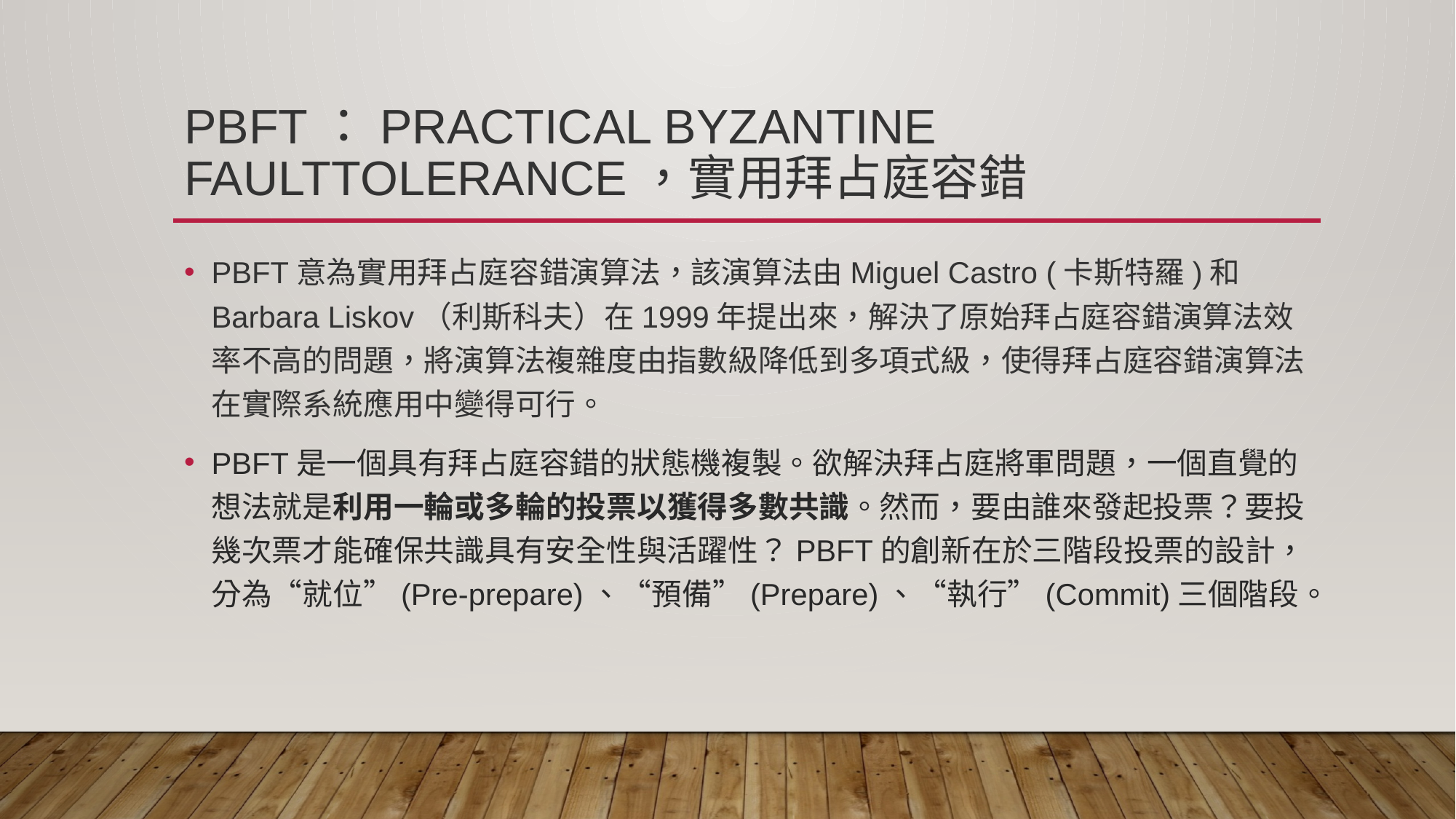

# PBFT：Practical Byzantine FaultTolerance，實用拜占庭容錯
PBFT意為實用拜占庭容錯演算法，該演算法由Miguel Castro (卡斯特羅)和Barbara Liskov（利斯科夫）在1999年提出來，解決了原始拜占庭容錯演算法效率不高的問題，將演算法複雜度由指數級降低到多項式級，使得拜占庭容錯演算法在實際系統應用中變得可行。
PBFT是一個具有拜占庭容錯的狀態機複製。欲解決拜占庭將軍問題，一個直覺的想法就是利用一輪或多輪的投票以獲得多數共識。然而，要由誰來發起投票？要投幾次票才能確保共識具有安全性與活躍性？PBFT的創新在於三階段投票的設計，分為“就位”(Pre-prepare)、“預備”(Prepare)、“執行”(Commit)三個階段。